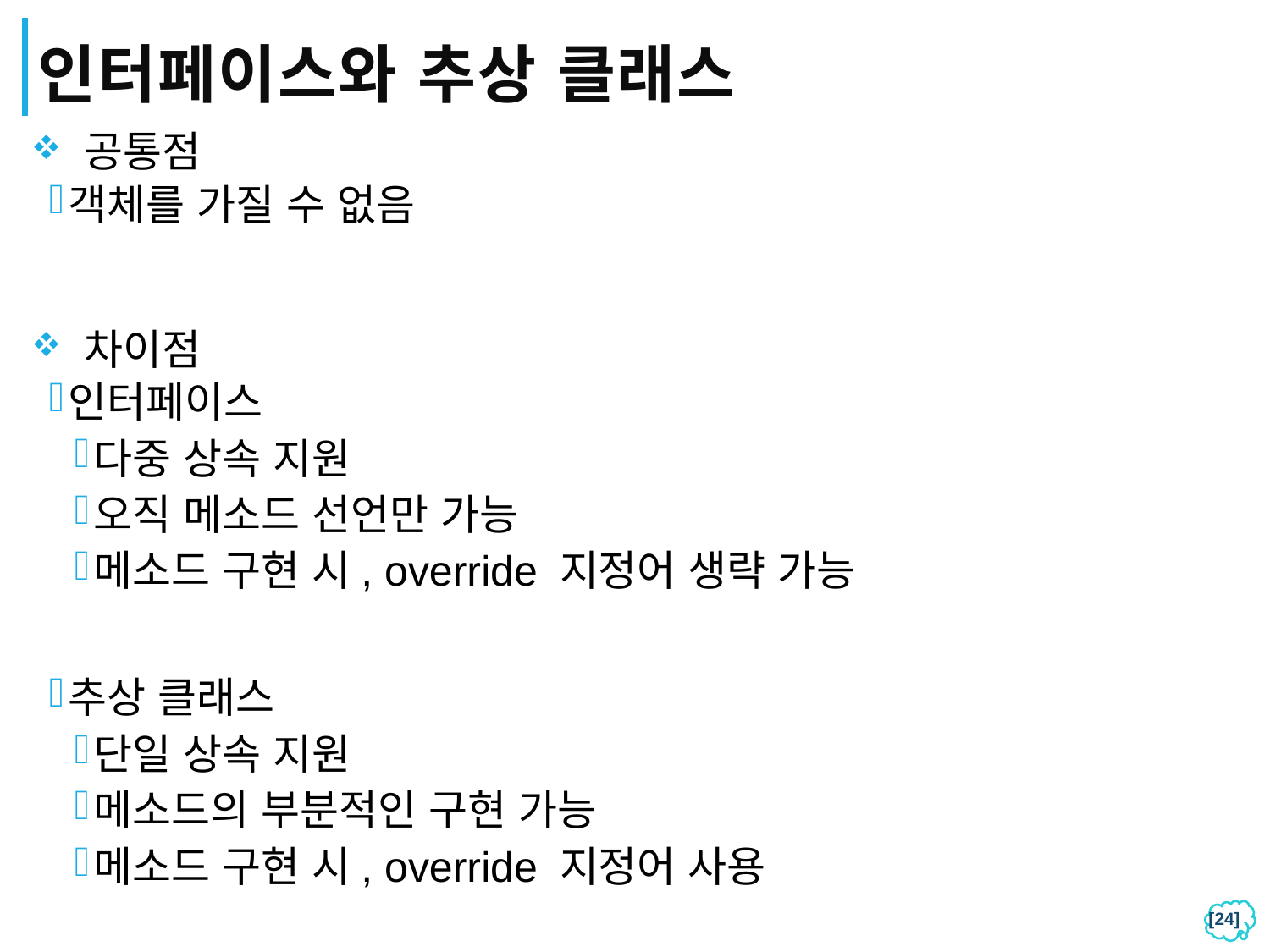

# 인터페이스와 추상 클래스
 공통점
객체를 가질 수 없음

 차이점
인터페이스
다중 상속 지원
오직 메소드 선언만 가능
메소드 구현 시, override 지정어 생략 가능

추상 클래스
단일 상속 지원
메소드의 부분적인 구현 가능
메소드 구현 시, override 지정어 사용
[24]